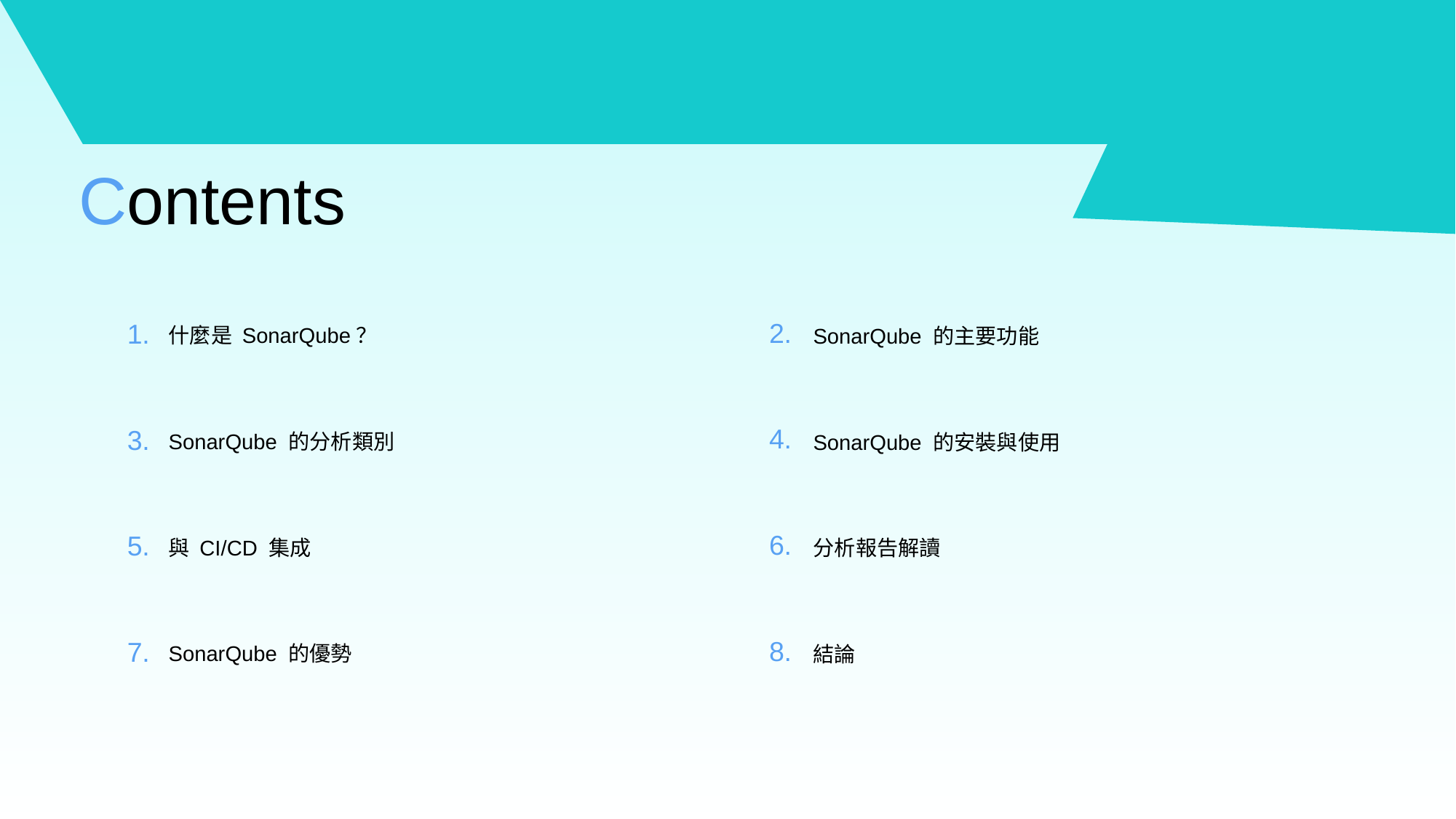

Contents
2.
1.
什麼是 SonarQube？
SonarQube 的主要功能
4.
3.
SonarQube 的分析類別
SonarQube 的安裝與使用
6.
5.
與 CI/CD 集成
分析報告解讀
8.
7.
SonarQube 的優勢
結論